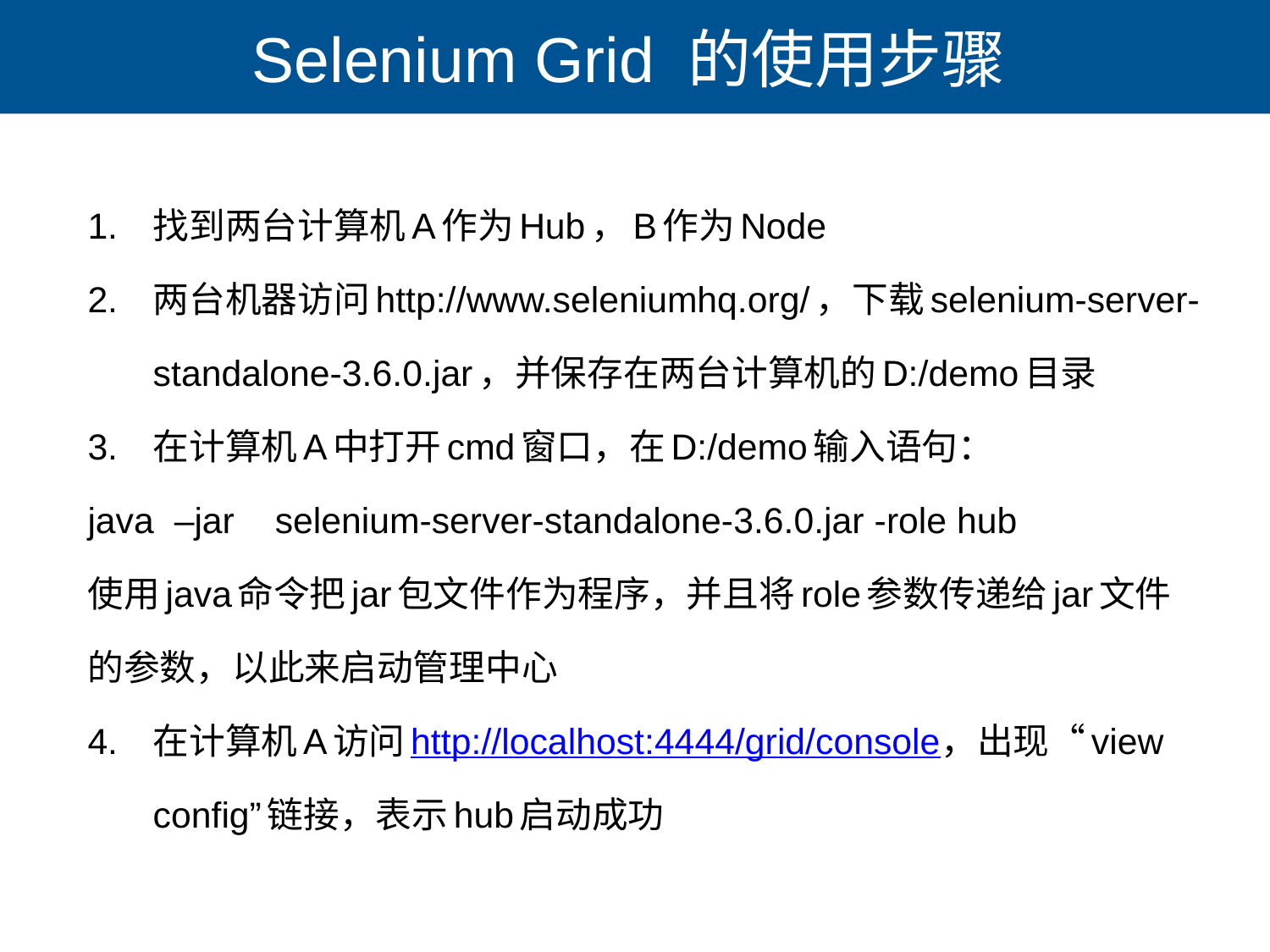

# Selenium Grid 的使用步骤
找到两台计算机A作为Hub，B作为Node
两台机器访问http://www.seleniumhq.org/，下载selenium-server-standalone-3.6.0.jar，并保存在两台计算机的D:/demo目录
在计算机A中打开cmd窗口，在D:/demo输入语句：
java  –jar    selenium-server-standalone-3.6.0.jar -role hub
使用java命令把jar包文件作为程序，并且将role参数传递给jar文件的参数，以此来启动管理中心
在计算机A访问http://localhost:4444/grid/console，出现“view config”链接，表示hub启动成功